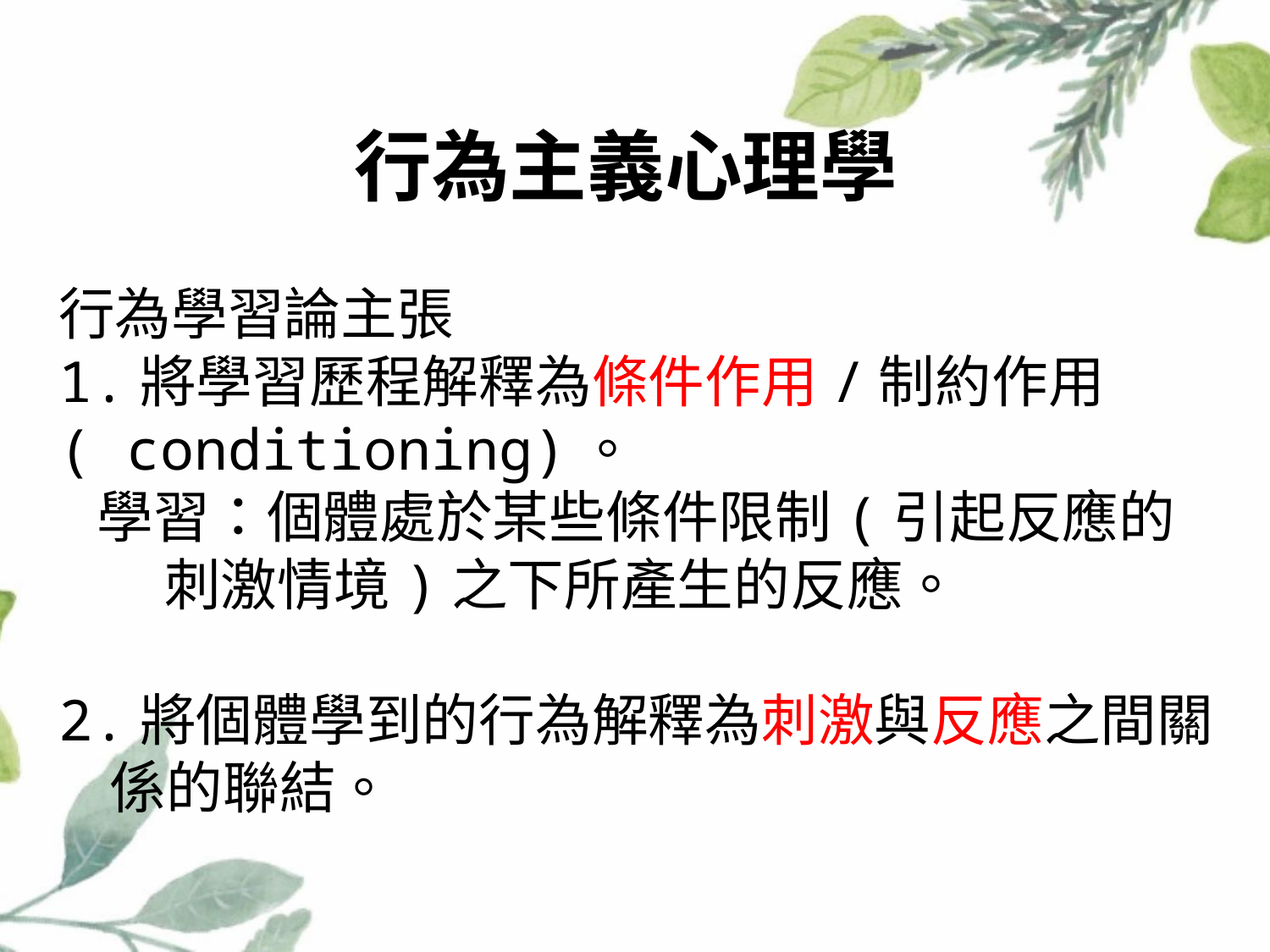

#
行為主義心理學

行為學習論主張
1.將學習歷程解釋為條件作用/制約作用
( conditioning)。
  學習：個體處於某些條件限制(引起反應的 	刺激情境)之下所產生的反應。

2.將個體學到的行為解釋為刺激與反應之間關
   係的聯結。